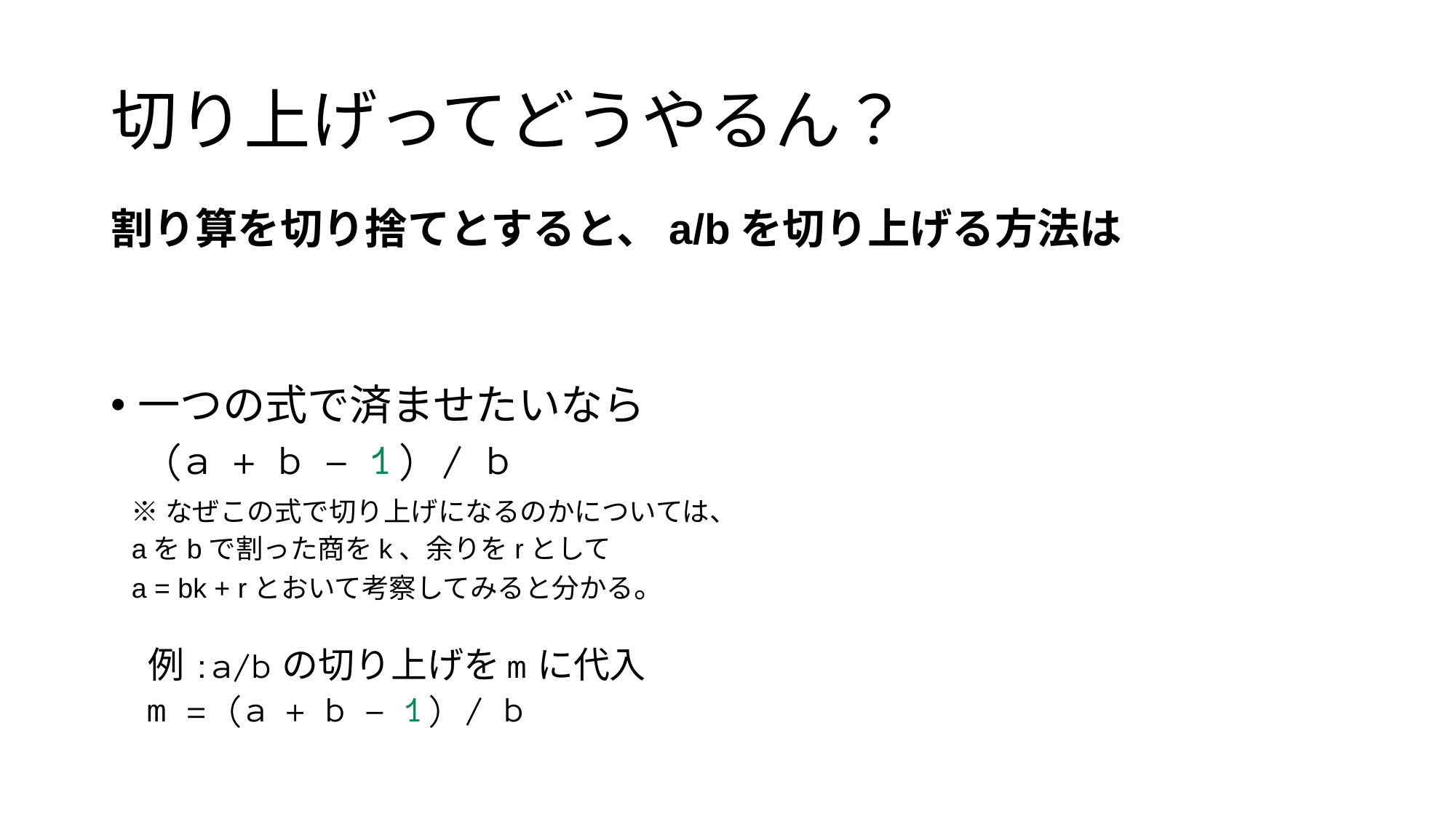

# 切り上げってどうやるん？
割り算を切り捨てとすると、a/bを切り上げる方法は

一つの式で済ませたいなら
(a + b - 1) / b
※なぜこの式で切り上げになるのかについては、
aをbで割った商をk、余りをrとして
a = bk + rとおいて考察してみると分かる。
例:a/bの切り上げをmに代入
m = (a + b - 1) / b